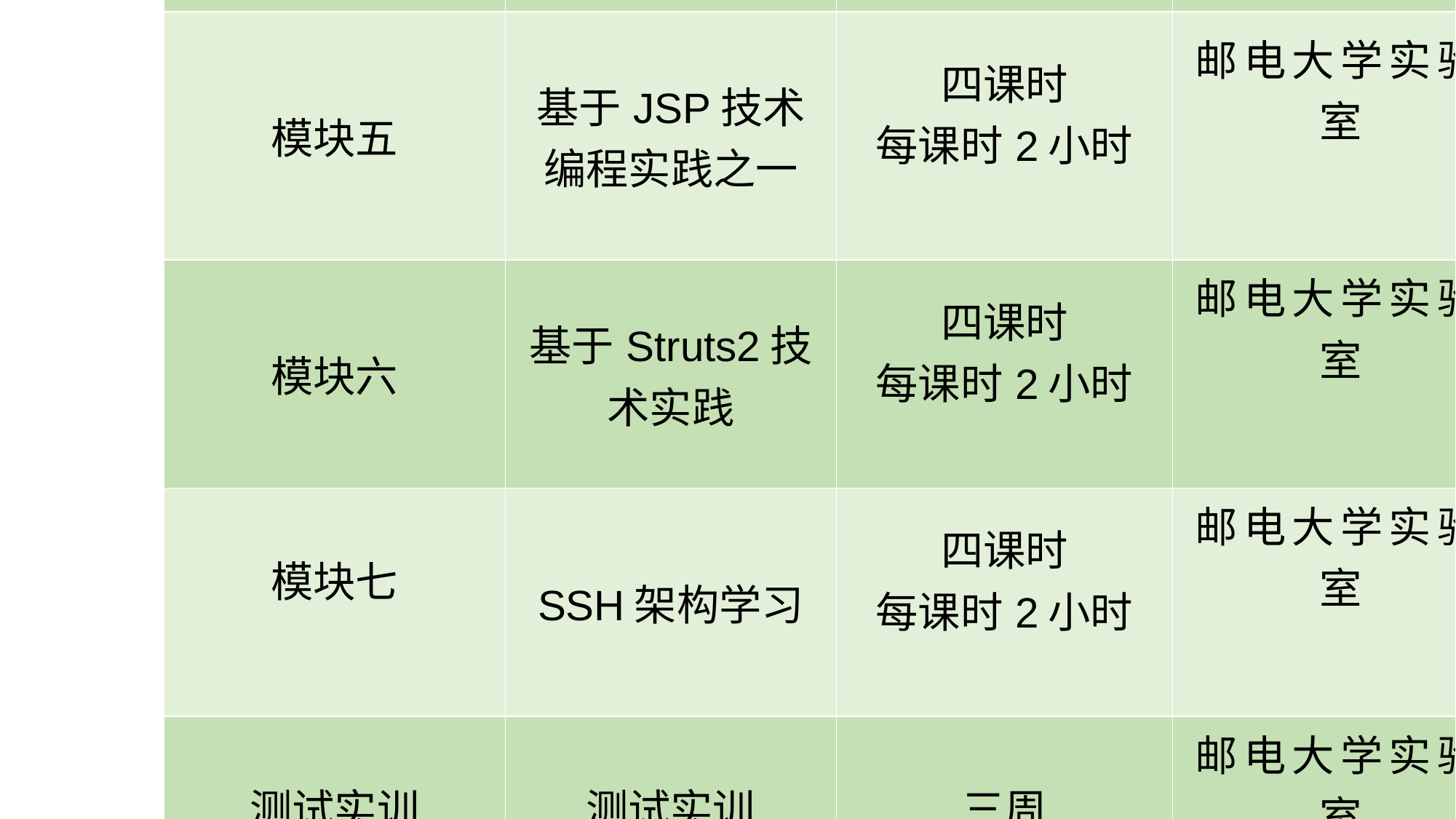

| Web开发实践 |  |  |  |  |  |
| --- | --- | --- | --- | --- | --- |
| 模块 | 名称 | 课时 | 地点 | 内容 | 培训对象 |
| 模块一 | Client/Server介绍 | 一课时 每课时2小时 | 邮电大学实验室 | 讲解分布式计算概念，Web系统的概念；完成实际操作，JDK的安装、MyEclipse安装及TOMCAT安装 | 在校本科 |
| 模块二 | MySQL介绍 | 四课时 每课时2小时 | 邮电大学实验室 | 讲解MySQL的特点，MySQL 关键技术及展示。实际操作：安装MySQL,学会使用MySQL建表 | 在校本科 |
| 模块三 | 在MyEclipse环境下连接MySQL的方法 | 四课时 每课时2小时 | 邮电大学实验室 | 讲解JDBC及ODBC的基本概念，如何利用JDBC链接MySQL；实际操作：在MyEclipse环境下使用JDBC与MySQL连接的方法及步骤 | 在校本科 |
| 模块四 | MyEclipse环境下，简单Web程序的调试 | 四课时 每课时2小时 | 邮电大学实验室 | 讲解为何需要Web程序调试，以一个用户登录为例说明Web调试的方法与步骤；在MyEclipse环境下使用用户登录代码联系Web调试的方法 | 在校本科 |
| 模块五 | 基于JSP技术编程实践之一 | 四课时 每课时2小时 | 邮电大学实验室 | 讲解什么是JSP与Servlet，JSP的基本概念，JSP的基础语法，面向对象异常处理，JSP数组。完成一个简单JSP程序的调试与跟踪 | 在校本科 |
| 模块六 | 基于Struts2技术实践 | 四课时 每课时2小时 | 邮电大学实验室 | truts2介绍、Struts2的环境、Struts2的配置文件，Struts2 拦截器、Struts的使用标签、Struts的国际化 | 在校本科 |
| 模块七 | SSH架构学习 | 四课时 每课时2小时 | 邮电大学实验室 | 通过案例介绍SSH架构以及开发模式，通过视频分层次学习，通过程序案例可以实现复用开发 | 在校本科 |
| 测试实训 | 测试实训 | 三周 | 邮电大学实验室 | 针对某项目需求，采用现有的SSH架构，完成系统设计，开发编码，测试结果 | 在校本科 |